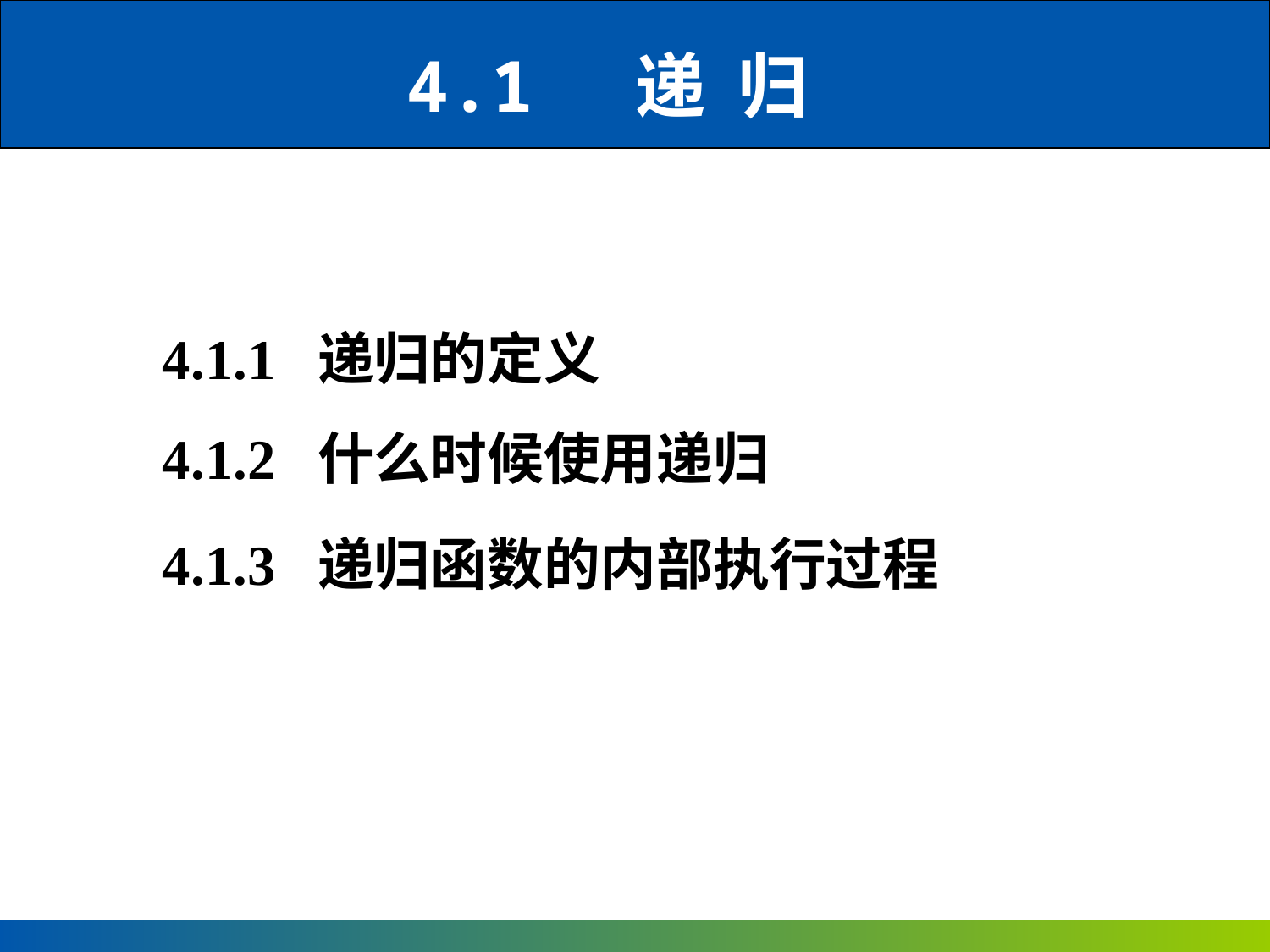

4.1  递  归
4.1.1  递归的定义
4.1.2  什么时候使用递归
4.1.3  递归函数的内部执行过程